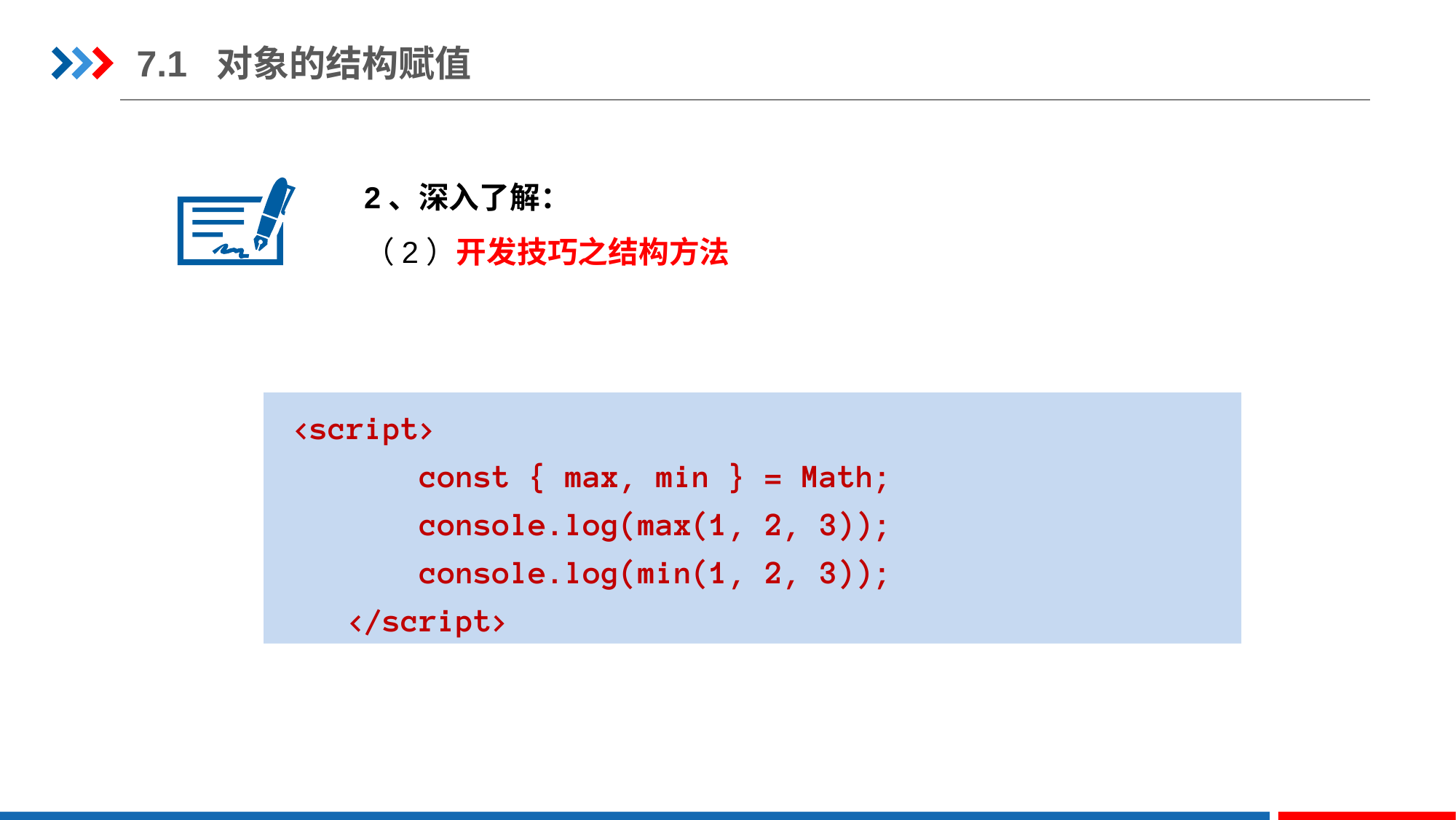

7.1  对象的结构赋值
2、深入了解：
（2）开发技巧之结构方法

 <script>
        const { max, min } = Math;
        console.log(max(1, 2, 3));
        console.log(min(1, 2, 3));
    </script>